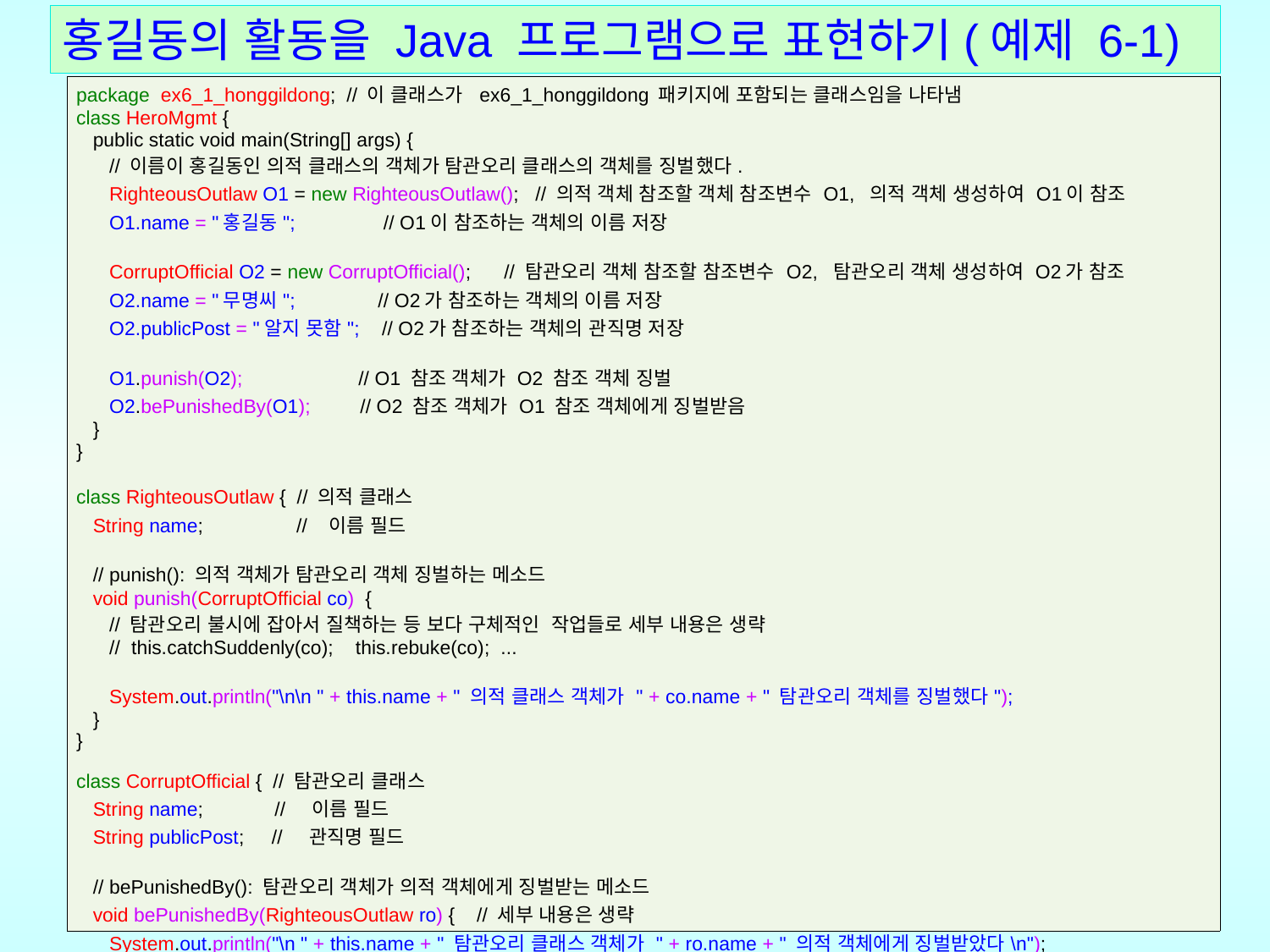

홍길동의 활동을 Java 프로그램으로 표현하기(예제 6-1)
| package ex6\_1\_honggildong; // 이 클래스가 ex6\_1\_honggildong 패키지에 포함되는 클래스임을 나타냄 class HeroMgmt { public static void main(String[] args) { // 이름이 홍길동인 의적 클래스의 객체가 탐관오리 클래스의 객체를 징벌했다. RighteousOutlaw O1 = new RighteousOutlaw(); // 의적 객체 참조할 객체 참조변수 O1, 의적 객체 생성하여 O1이 참조 O1.name = "홍길동"; // O1이 참조하는 객체의 이름 저장 CorruptOfficial O2 = new CorruptOfficial(); // 탐관오리 객체 참조할 참조변수 O2, 탐관오리 객체 생성하여 O2가 참조 O2.name = "무명씨"; // O2가 참조하는 객체의 이름 저장 O2.publicPost = "알지 못함"; // O2가 참조하는 객체의 관직명 저장 O1.punish(O2); // O1 참조 객체가 O2 참조 객체 징벌 O2.bePunishedBy(O1); // O2 참조 객체가 O1 참조 객체에게 징벌받음 } } class RighteousOutlaw { // 의적 클래스 String name; // 이름 필드 // punish(): 의적 객체가 탐관오리 객체 징벌하는 메소드 void punish(CorruptOfficial co) { // 탐관오리 불시에 잡아서 질책하는 등 보다 구체적인 작업들로 세부 내용은 생략 // this.catchSuddenly(co); this.rebuke(co); ... System.out.println("\n\n " + this.name + " 의적 클래스 객체가 " + co.name + " 탐관오리 객체를 징벌했다"); } } class CorruptOfficial { // 탐관오리 클래스 String name; // 이름 필드 String publicPost; // 관직명 필드 // bePunishedBy(): 탐관오리 객체가 의적 객체에게 징벌받는 메소드 void bePunishedBy(RighteousOutlaw ro) { // 세부 내용은 생략 System.out.println("\n " + this.name + " 탐관오리 클래스 객체가 " + ro.name + " 의적 객체에게 징벌받았다\n"); } } |
| --- |